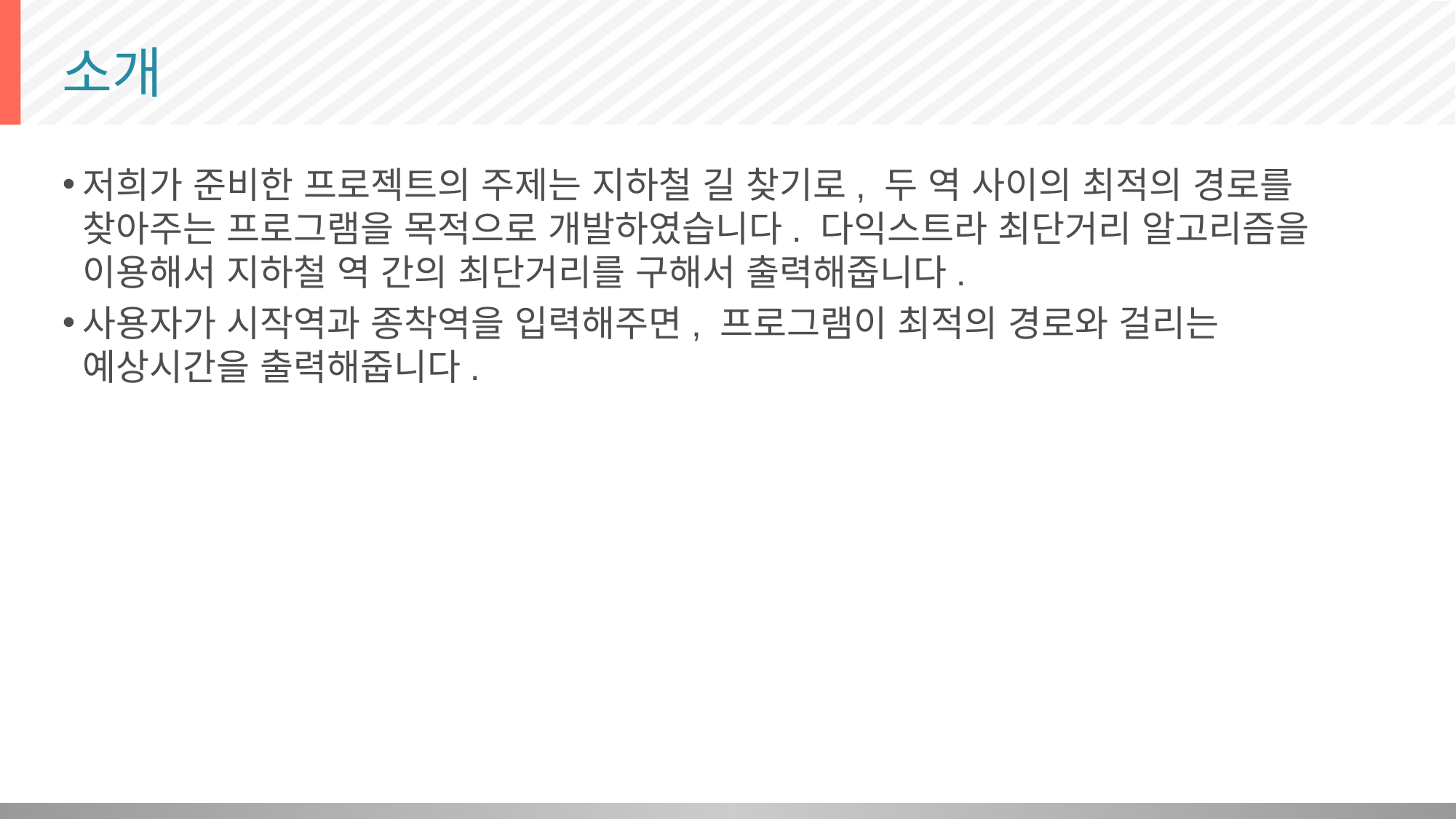

# 소개
저희가 준비한 프로젝트의 주제는 지하철 길 찾기로, 두 역 사이의 최적의 경로를 찾아주는 프로그램을 목적으로 개발하였습니다. 다익스트라 최단거리 알고리즘을 이용해서 지하철 역 간의 최단거리를 구해서 출력해줍니다.
사용자가 시작역과 종착역을 입력해주면, 프로그램이 최적의 경로와 걸리는 예상시간을 출력해줍니다.